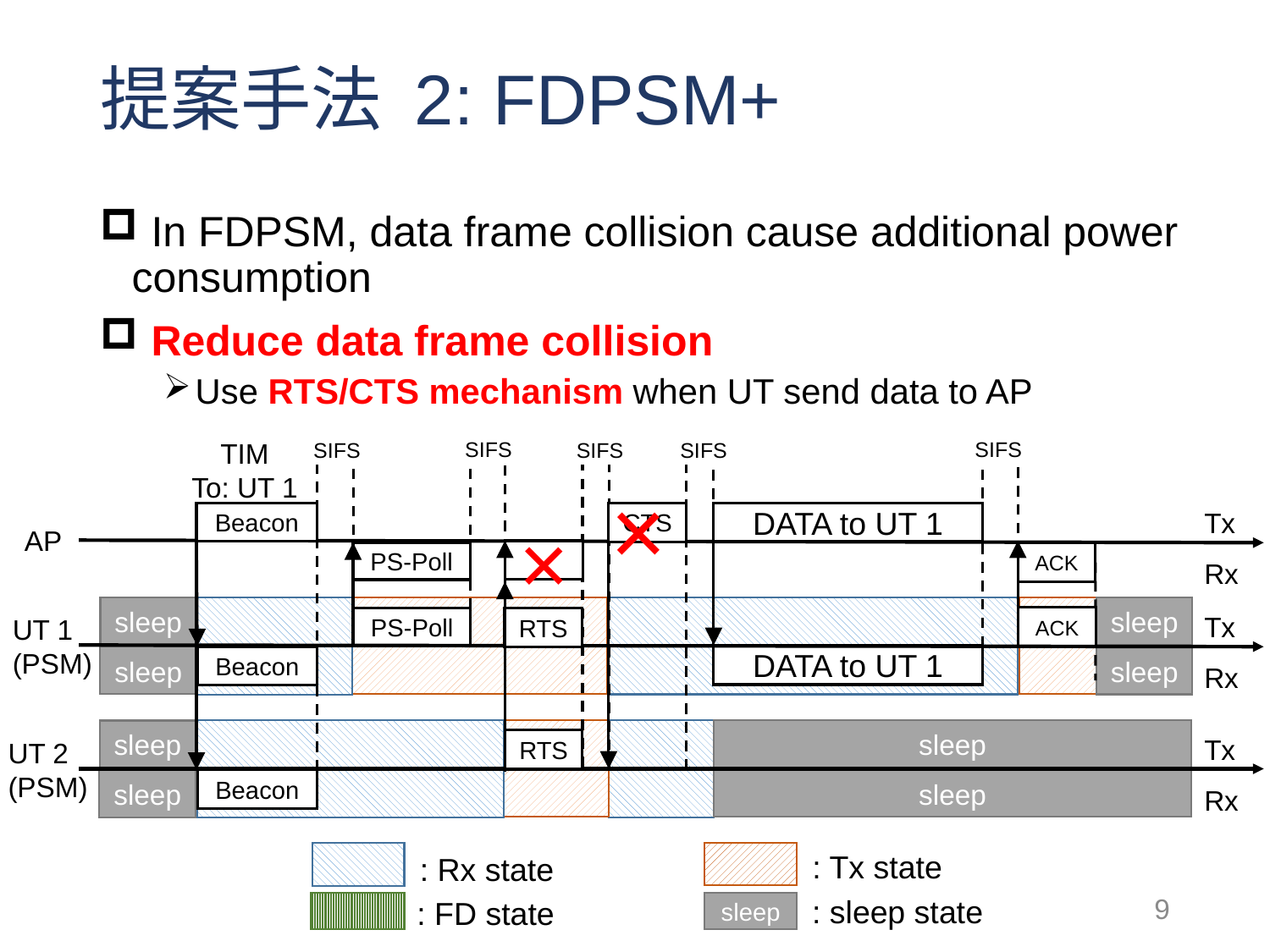

# 提案手法 2: FDPSM+
 In FDPSM, data frame collision cause additional power consumption
 Reduce data frame collision
Use RTS/CTS mechanism when UT send data to AP
TIM
To: UT 1
SIFS
SIFS
SIFS
SIFS
SIFS
×
Tx
Rx
Beacon
CTS
DATA to UT 1
AP
×
PS-Poll
ACK
Tx
Rx

sleep

sleep
UT 1
(PSM)
ACK
PS-Poll
RTS
DATA to UT 1
Beacon
sleep
sleep
Tx
Rx

sleep

sleep
UT 2 (PSM)
RTS
sleep
sleep
Beacon
: Tx state

: Rx state
: sleep state
: FD state

sleep
9